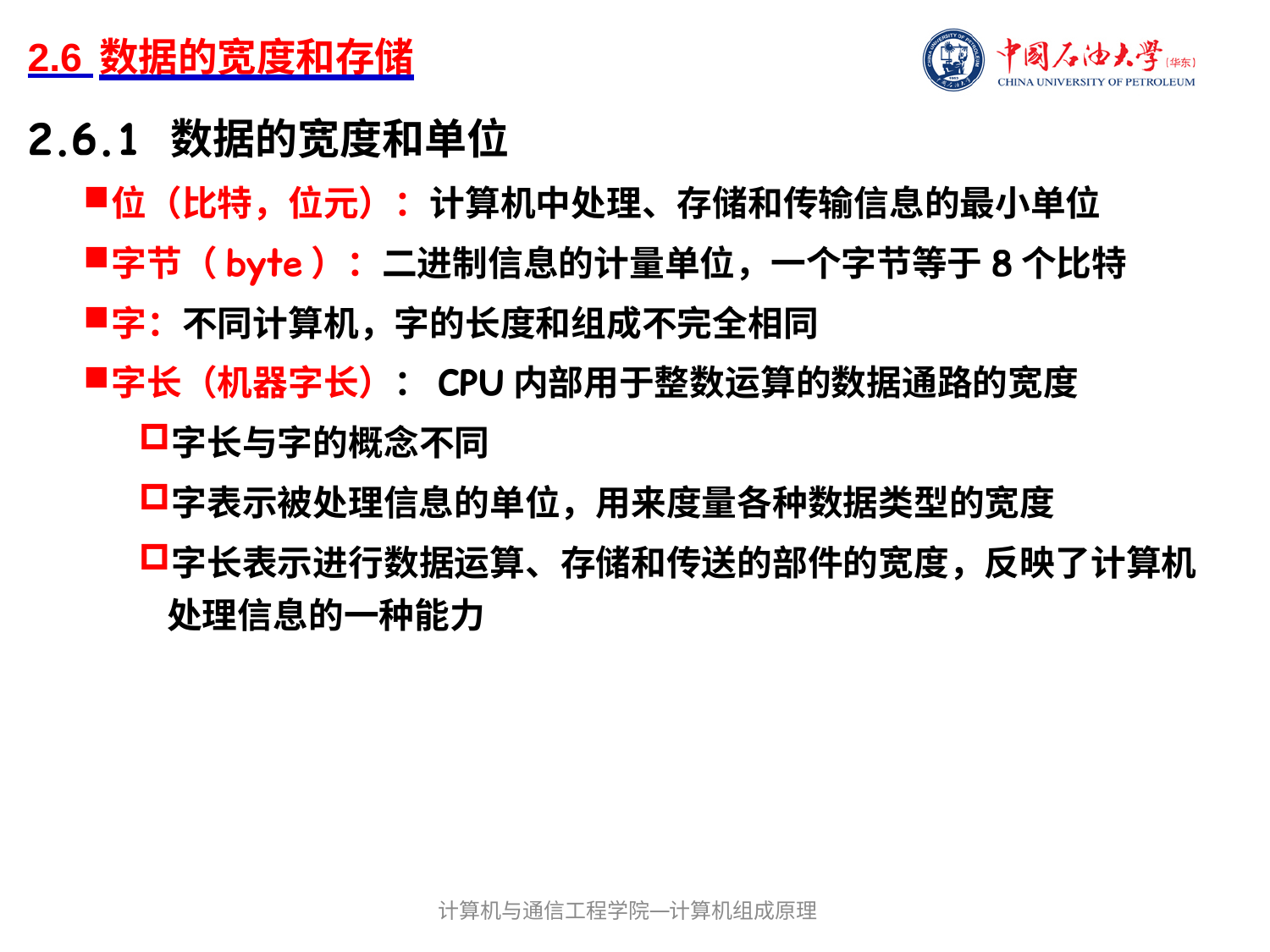

# 2.6 数据的宽度和存储
2.6.1 数据的宽度和单位
位（比特，位元）：计算机中处理、存储和传输信息的最小单位
字节（byte）：二进制信息的计量单位，一个字节等于8个比特
字：不同计算机，字的长度和组成不完全相同
字长（机器字长）：CPU内部用于整数运算的数据通路的宽度
字长与字的概念不同
字表示被处理信息的单位，用来度量各种数据类型的宽度
字长表示进行数据运算、存储和传送的部件的宽度，反映了计算机处理信息的一种能力
67

计算机与通信工程学院—计算机组成原理